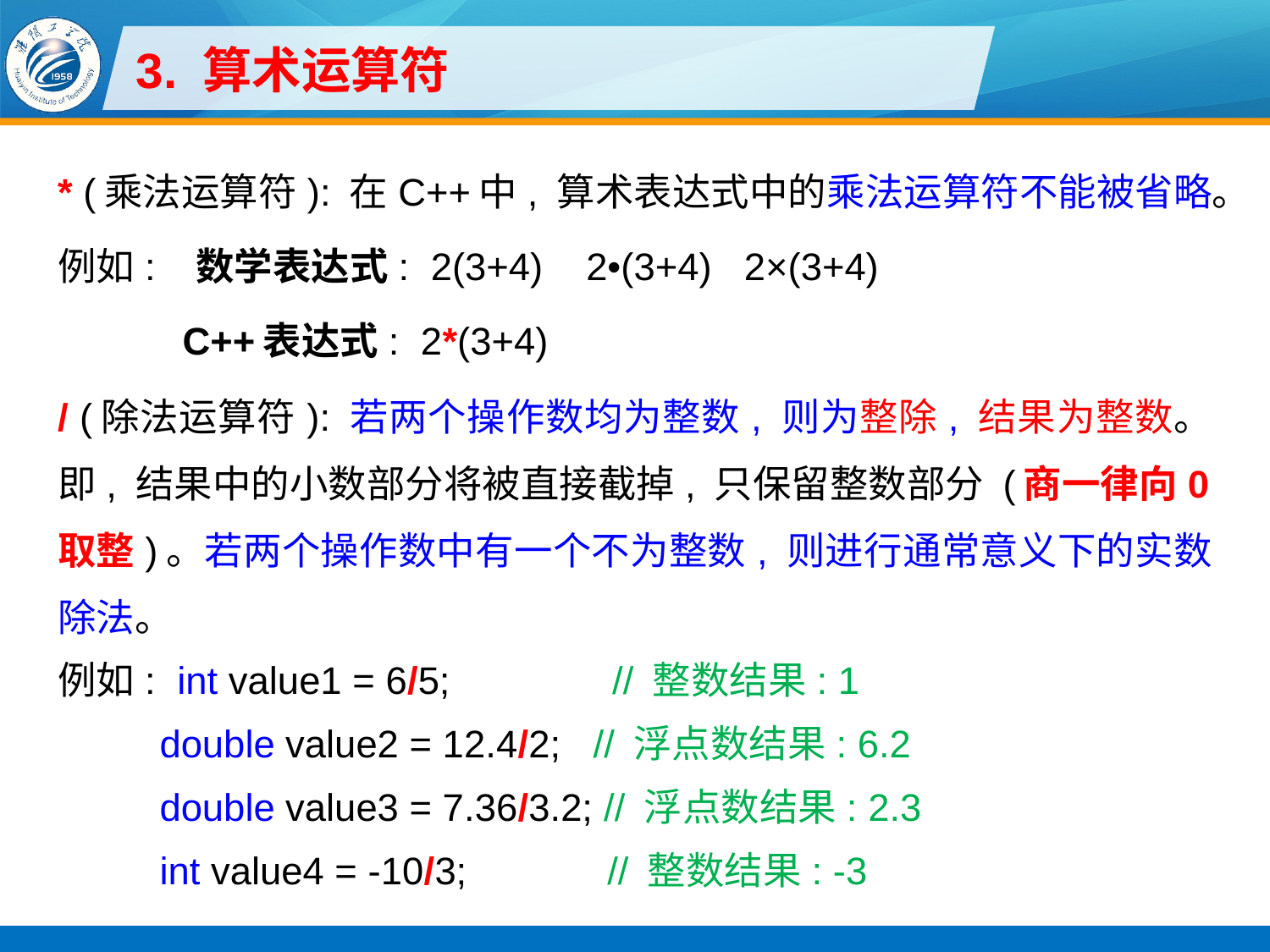

# 3. 算术运算符
* (乘法运算符): 在C++中, 算术表达式中的乘法运算符不能被省略。
例如:   数学表达式:  2(3+4)    2•(3+4)   2×(3+4)
C++表达式:  2*(3+4)
/ (除法运算符): 若两个操作数均为整数, 则为整除, 结果为整数。即, 结果中的小数部分将被直接截掉, 只保留整数部分 (商一律向0取整)。若两个操作数中有一个不为整数, 则进行通常意义下的实数除法。
例如:  int value1 = 6/5;               // 整数结果: 1
double value2 = 12.4/2;   // 浮点数结果: 6.2
double value3 = 7.36/3.2; // 浮点数结果: 2.3
int value4 = -10/3;             // 整数结果: -3